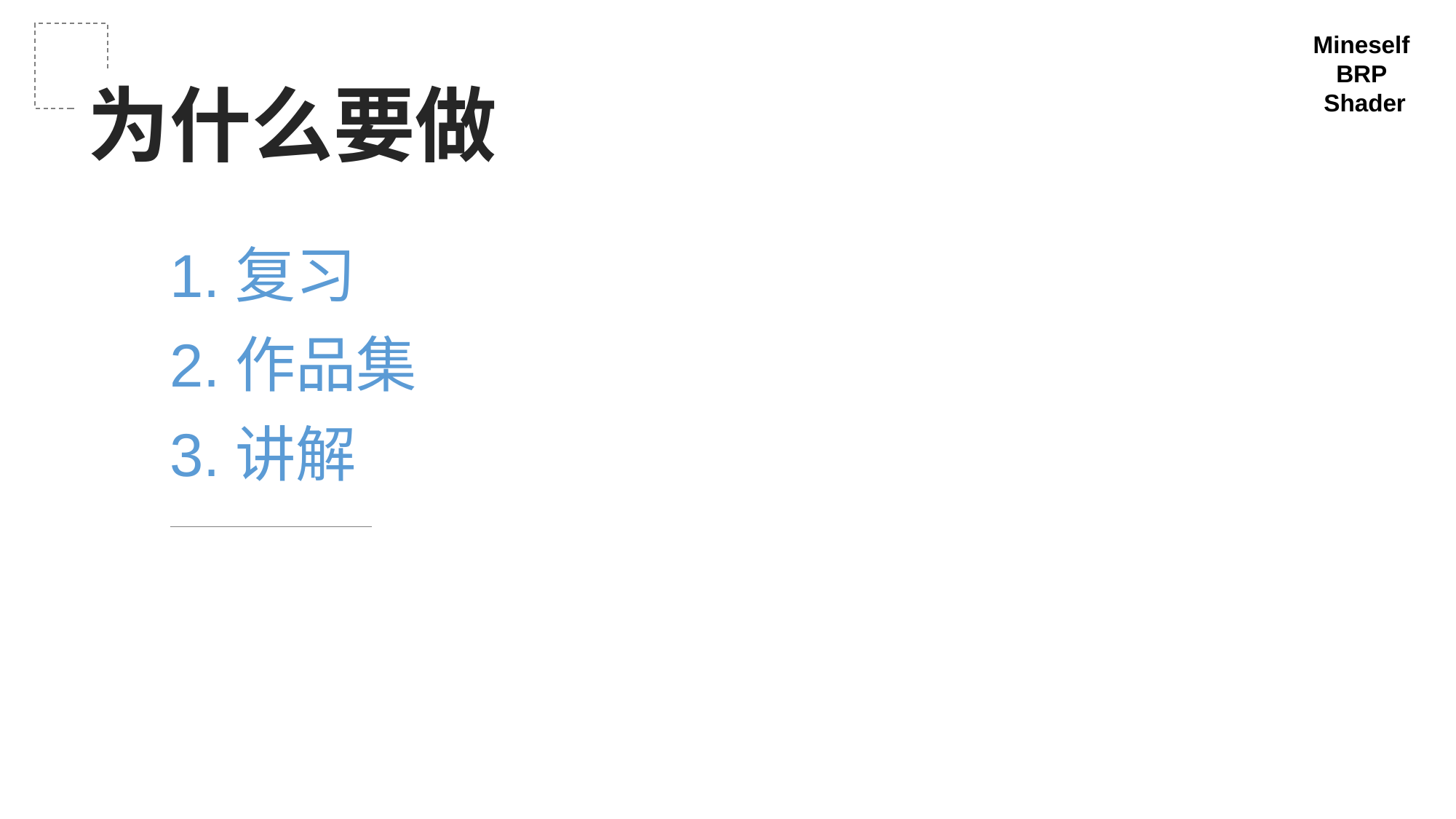

Mineself
BRP
Shader

为什么要做
1.复习
2.作品集
3.讲解